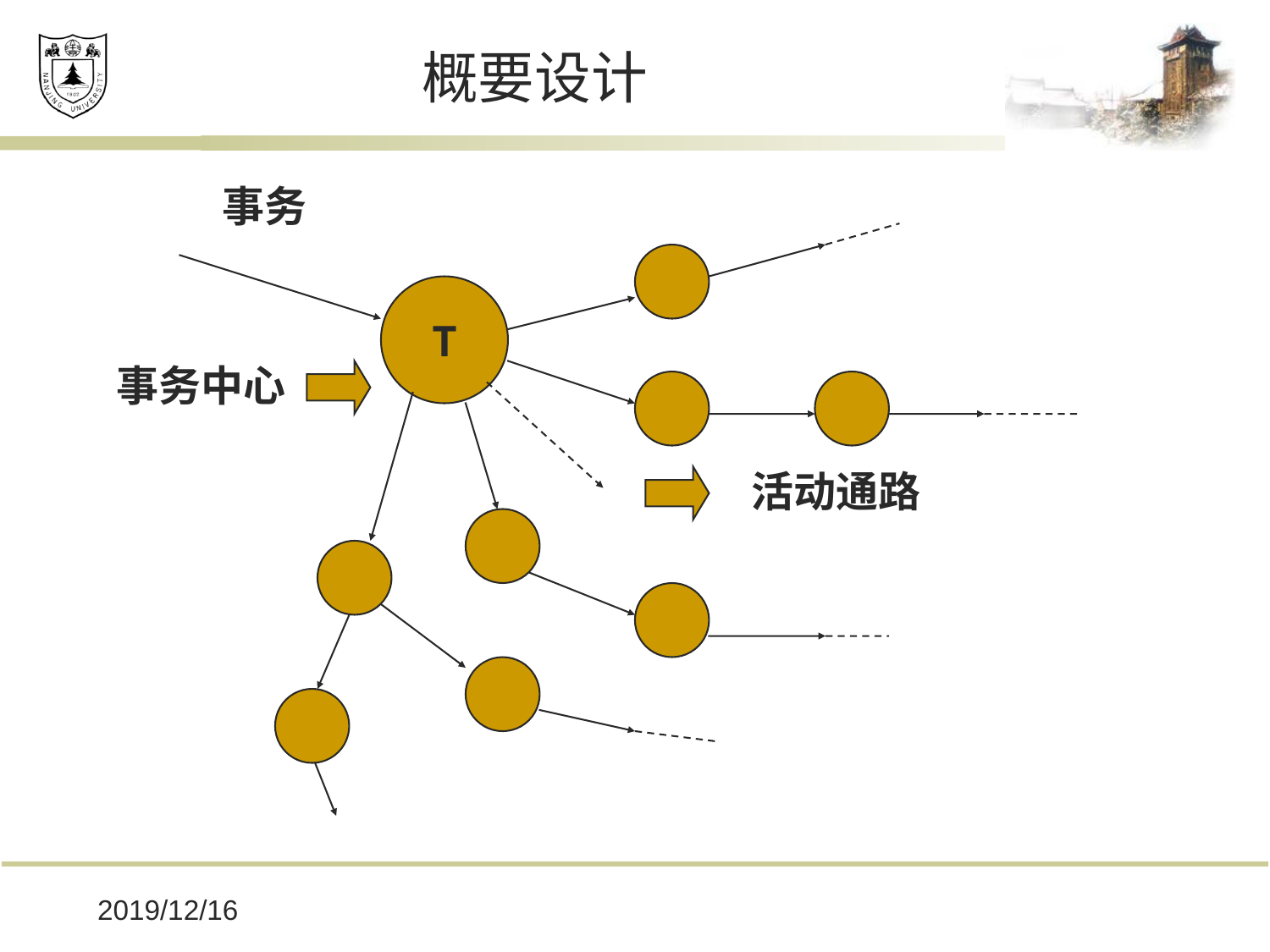

# 概要设计
事务

T

事务中心

活动通路

2019/12/16